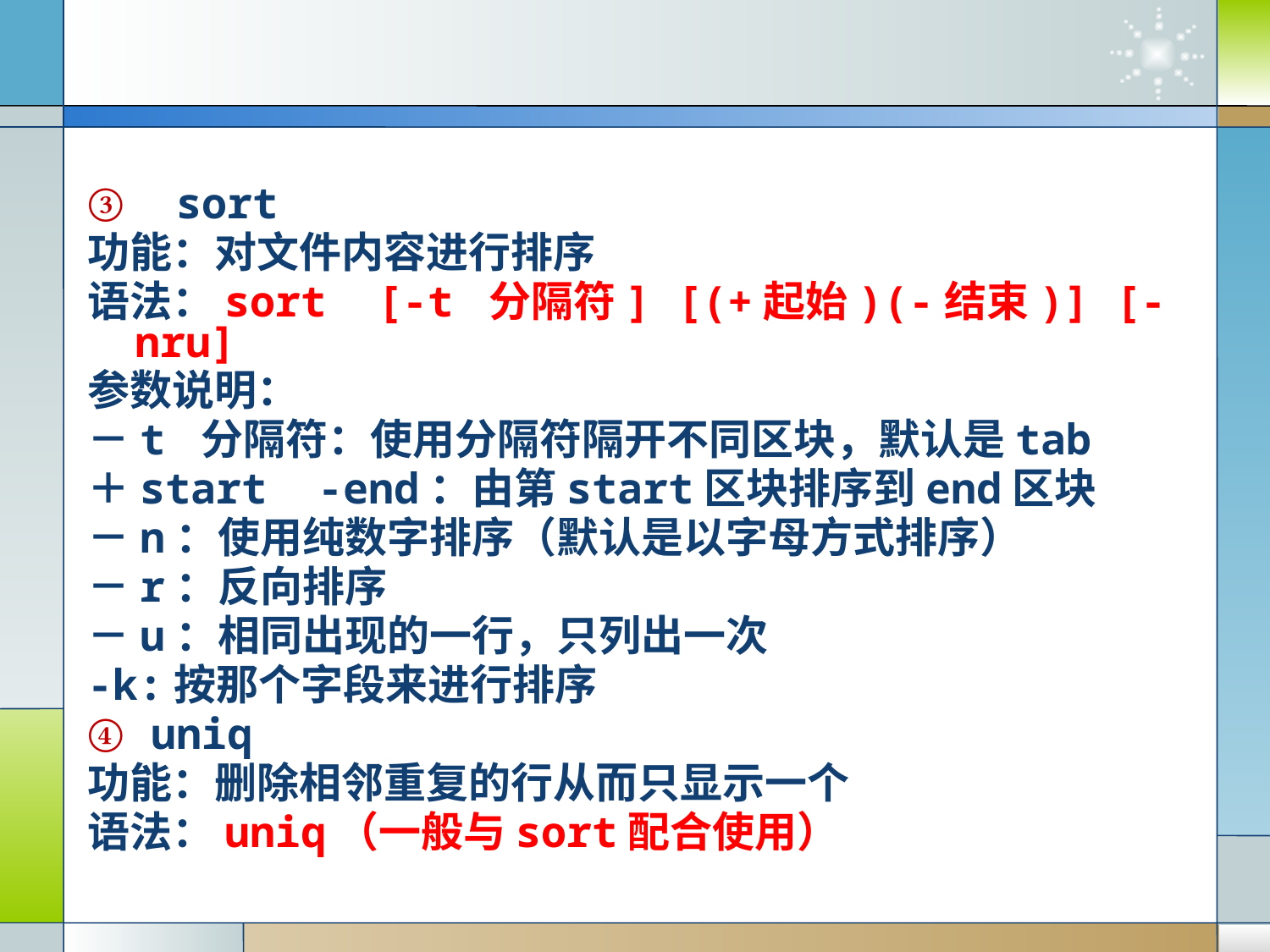

sort
功能：对文件内容进行排序
语法：sort  [-t 分隔符] [(+起始)(-结束)] [-nru]
参数说明：
－t 分隔符：使用分隔符隔开不同区块，默认是tab
＋start  -end：由第start区块排序到end区块
－n：使用纯数字排序（默认是以字母方式排序）
－r：反向排序
－u：相同出现的一行，只列出一次
-k:按那个字段来进行排序
uniq
功能：删除相邻重复的行从而只显示一个
语法：uniq（一般与sort配合使用）
97